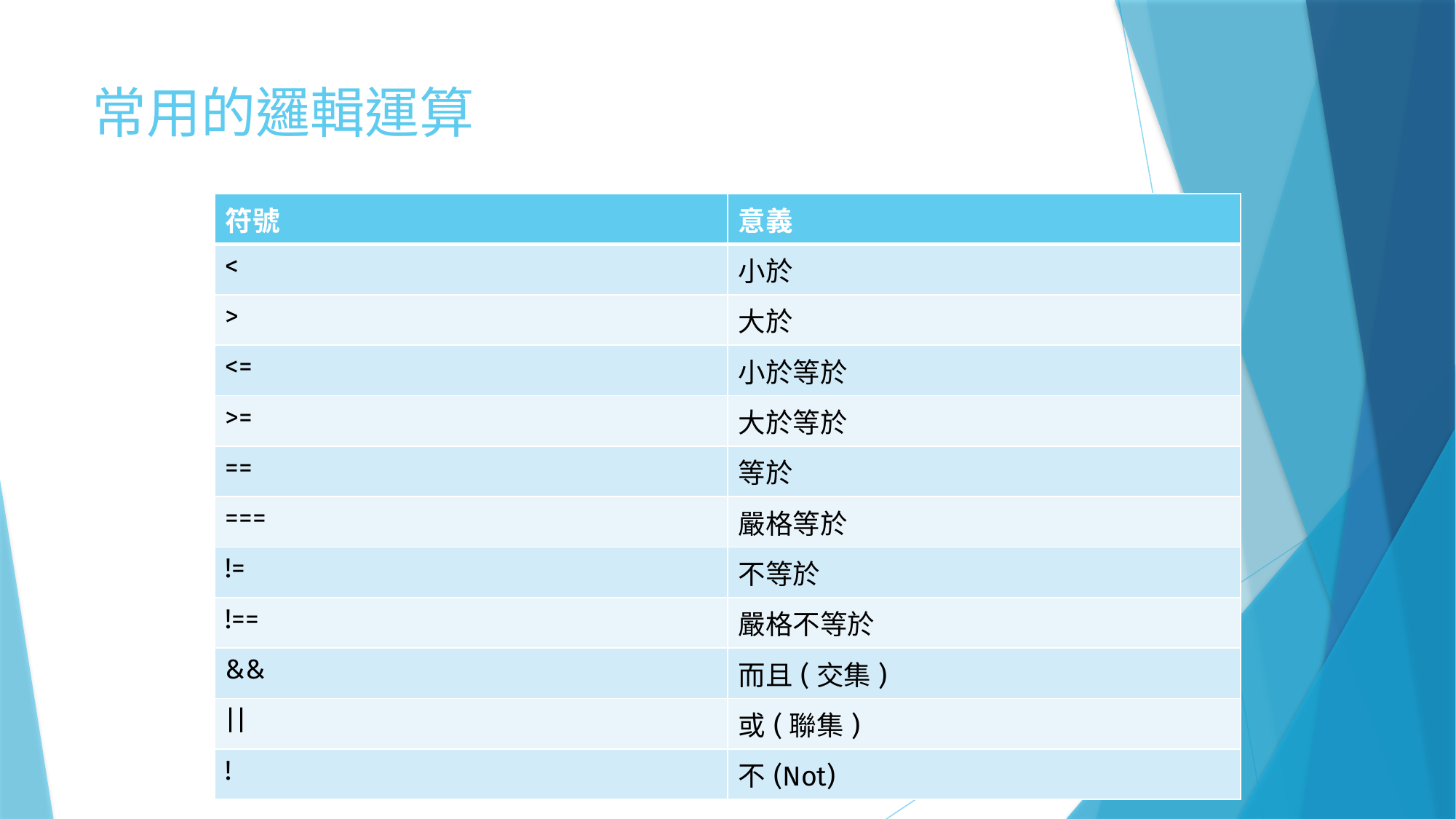

# 常用的邏輯運算
| 符號 | 意義 |
| --- | --- |
| < | 小於 |
| > | 大於 |
| <= | 小於等於 |
| >= | 大於等於 |
| == | 等於 |
| === | 嚴格等於 |
| != | 不等於 |
| !== | 嚴格不等於 |
| && | 而且(交集) |
| || | 或(聯集) |
| ! | 不(Not) |